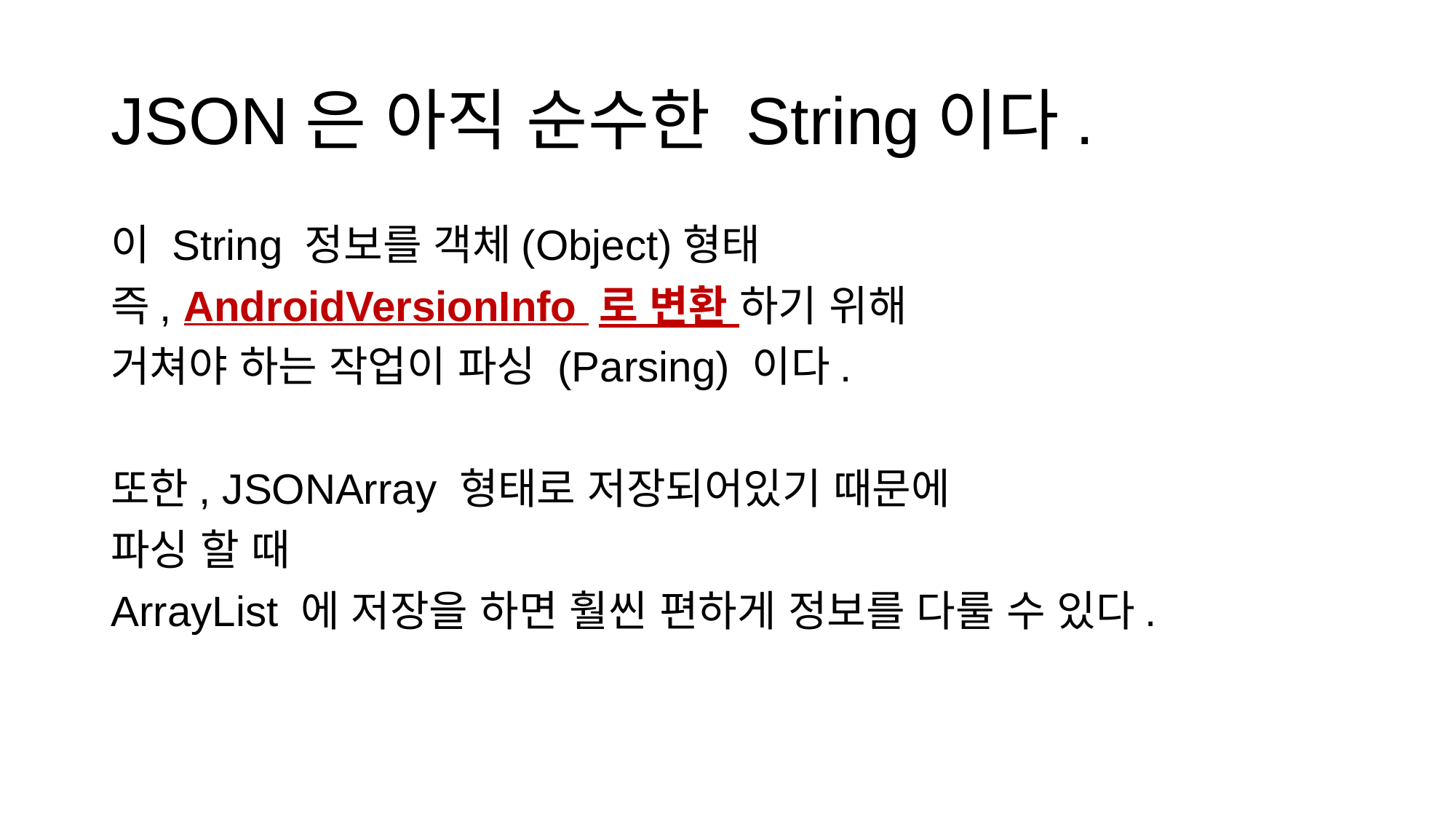

# JSON은 아직 순수한 String이다.
이 String 정보를 객체(Object)형태
즉, AndroidVersionInfo 로 변환 하기 위해
거쳐야 하는 작업이 파싱 (Parsing) 이다.

또한, JSONArray 형태로 저장되어있기 때문에
파싱 할 때
ArrayList 에 저장을 하면 훨씬 편하게 정보를 다룰 수 있다.